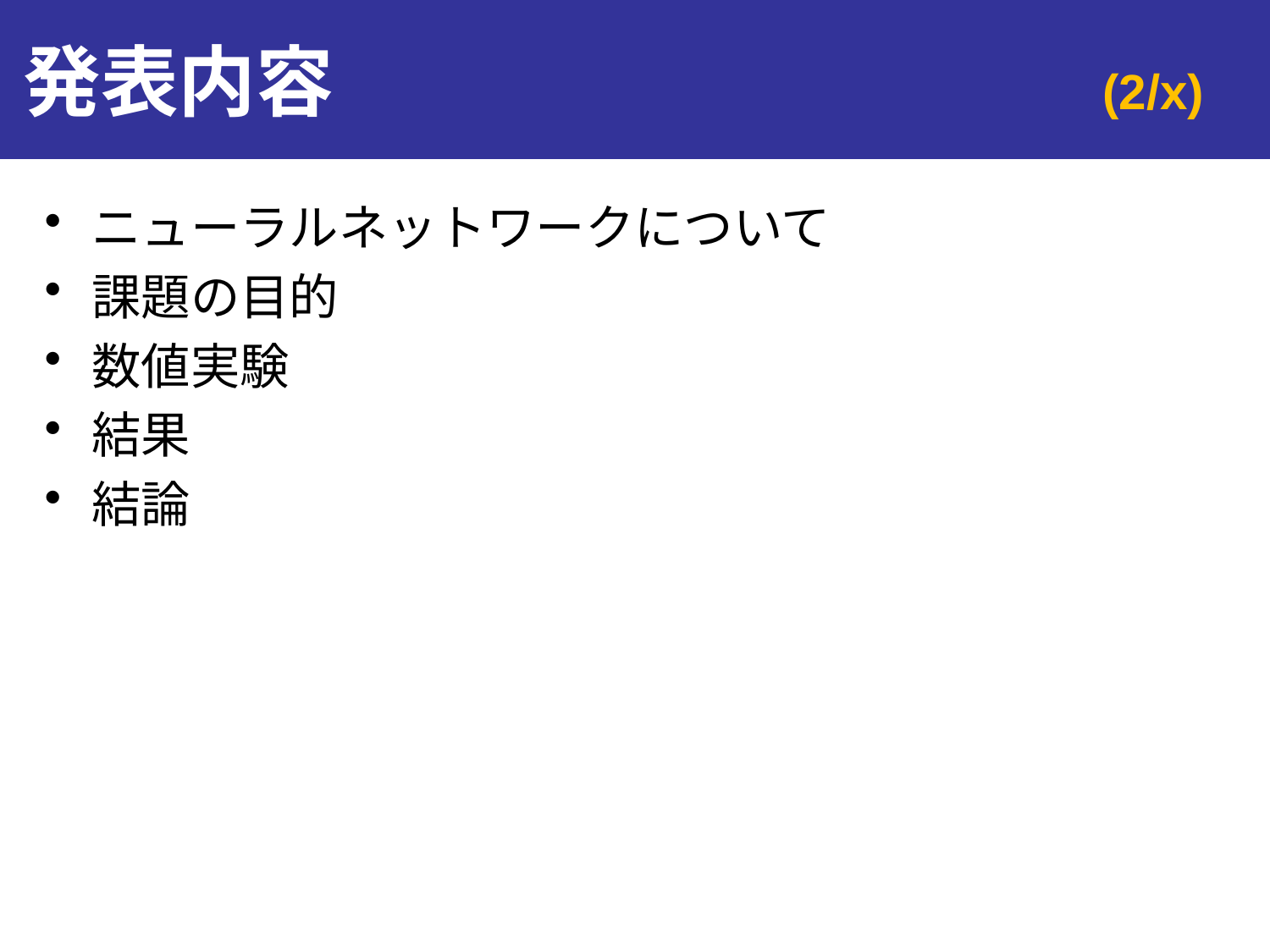

# 発表内容
ニューラルネットワークについて
課題の目的
数値実験
結果
結論